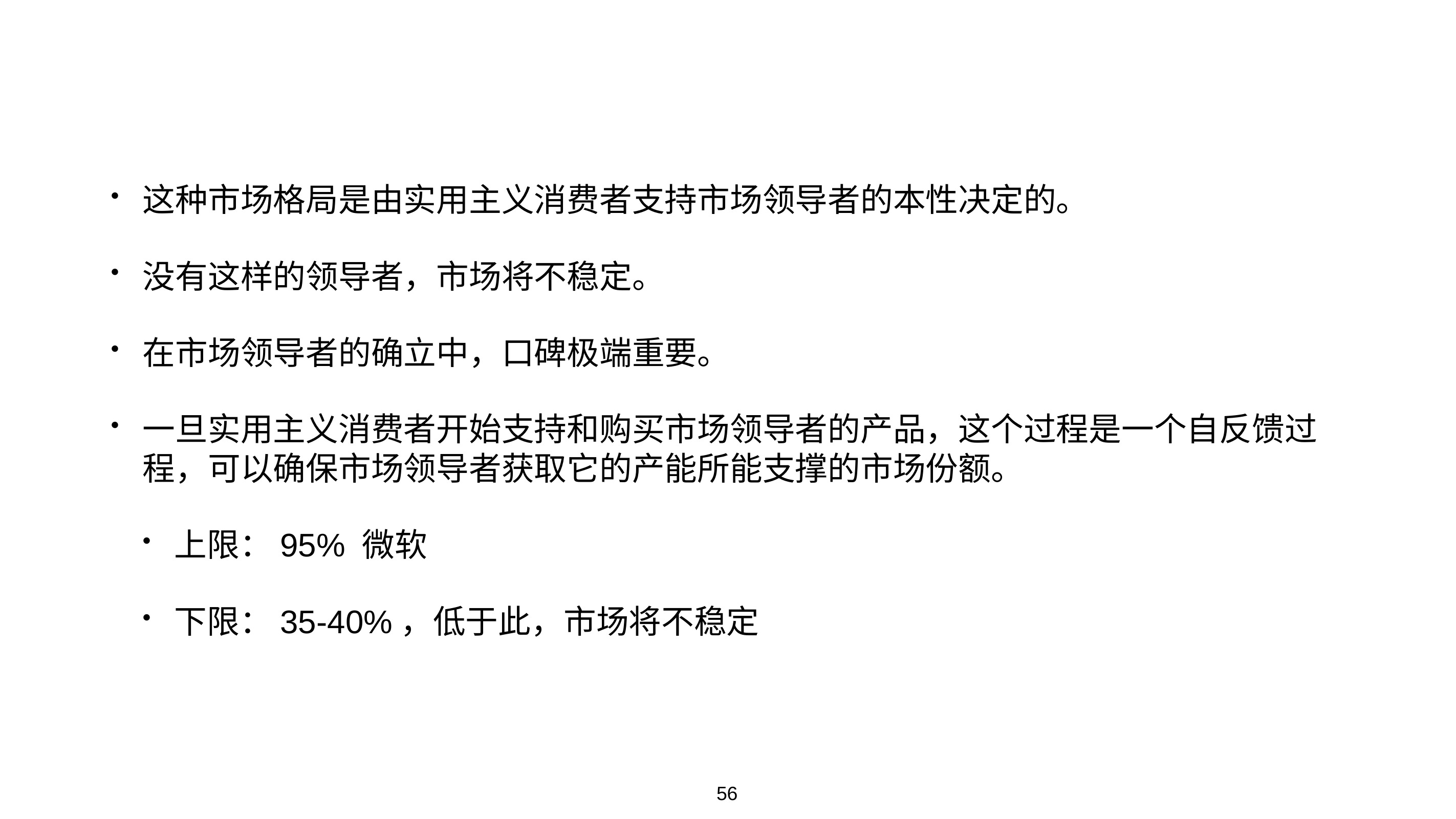

这种市场格局是由实用主义消费者支持市场领导者的本性决定的。
没有这样的领导者，市场将不稳定。
在市场领导者的确立中，口碑极端重要。
一旦实用主义消费者开始支持和购买市场领导者的产品，这个过程是一个自反馈过程，可以确保市场领导者获取它的产能所能支撑的市场份额。
上限：95% 微软
下限：35-40%，低于此，市场将不稳定
56